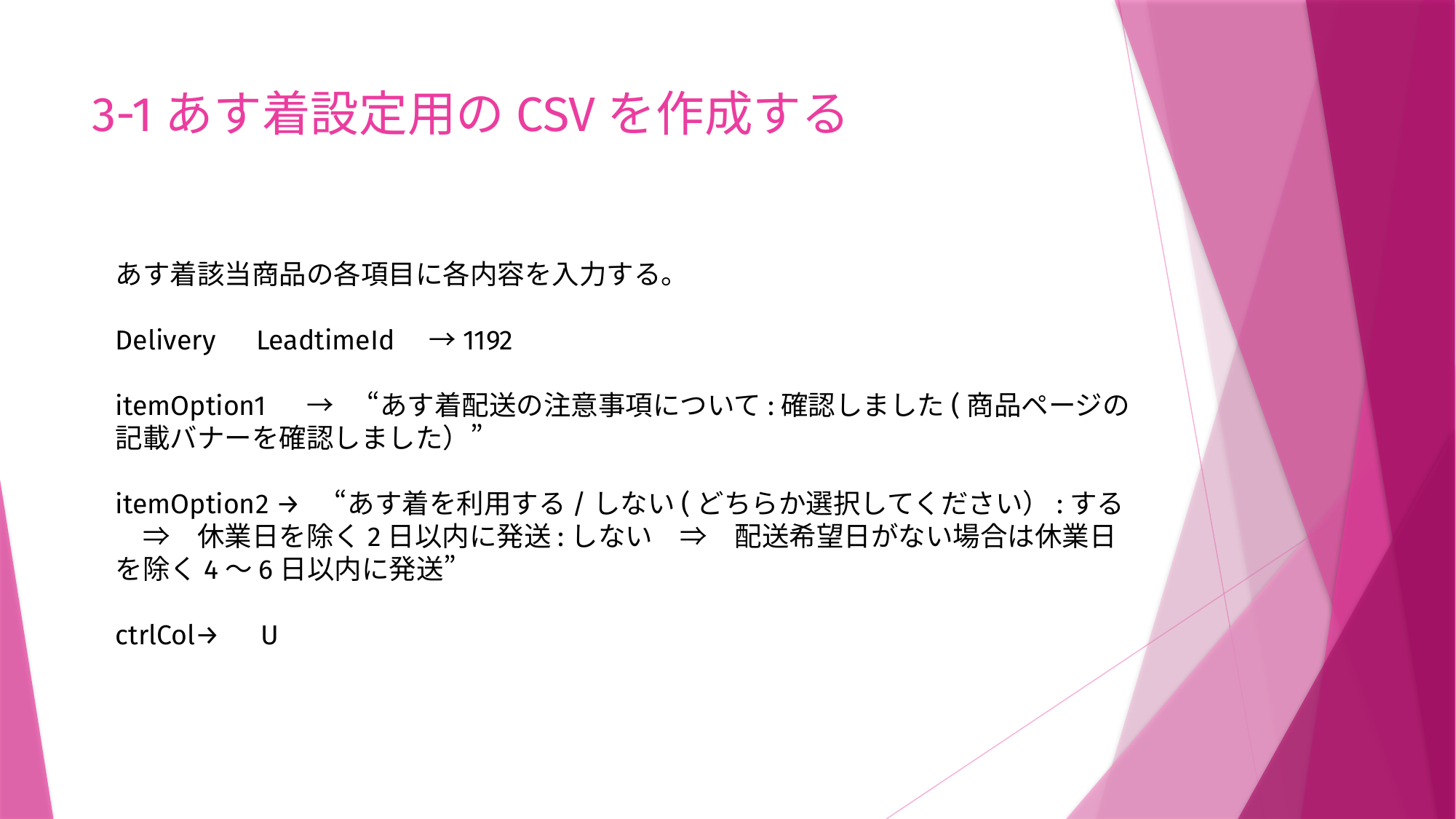

# 3-1あす着設定用のCSVを作成する
あす着該当商品の各項目に各内容を入力する。

Delivery　LeadtimeId　→1192

itemOption1　 →　 “あす着配送の注意事項について:確認しました(商品ページの記載バナーを確認しました）”

itemOption2 →　“あす着を利用する/しない(どちらか選択してください）:する　⇒　休業日を除く2日以内に発送:しない　⇒　配送希望日がない場合は休業日を除く4～6日以内に発送”

ctrlCol→　U